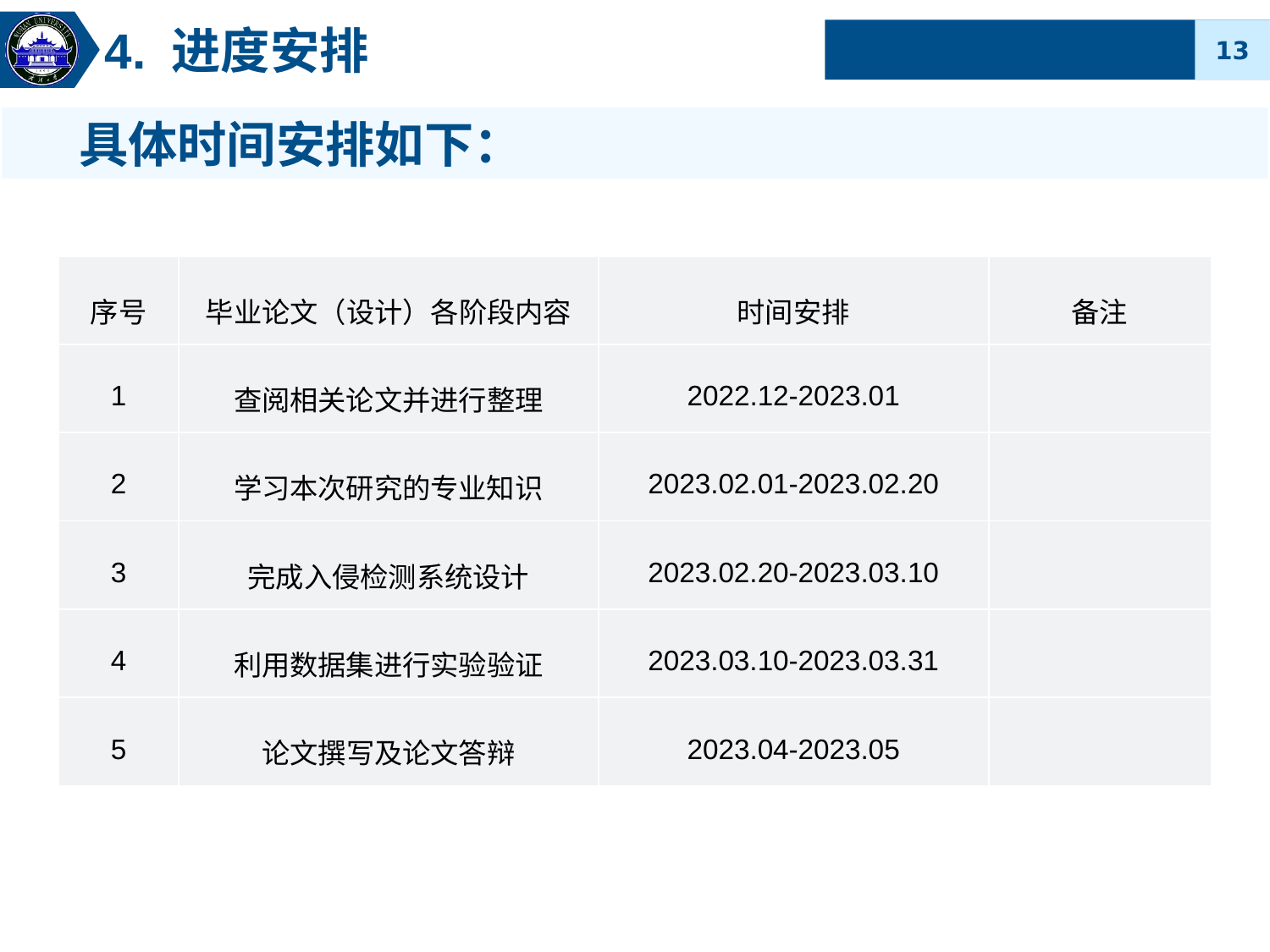

4. 进度安排
      具体时间安排如下：
| 序号 | 毕业论文（设计）各阶段内容 | 时间安排 | 备注 |
| --- | --- | --- | --- |
| 1 | 查阅相关论文并进行整理 | 2022.12-2023.01 |  |
| 2 | 学习本次研究的专业知识 | 2023.02.01-2023.02.20 |  |
| 3 | 完成入侵检测系统设计 | 2023.02.20-2023.03.10 |  |
| 4 | 利用数据集进行实验验证 | 2023.03.10-2023.03.31 |  |
| 5 | 论文撰写及论文答辩 | 2023.04-2023.05 |  |